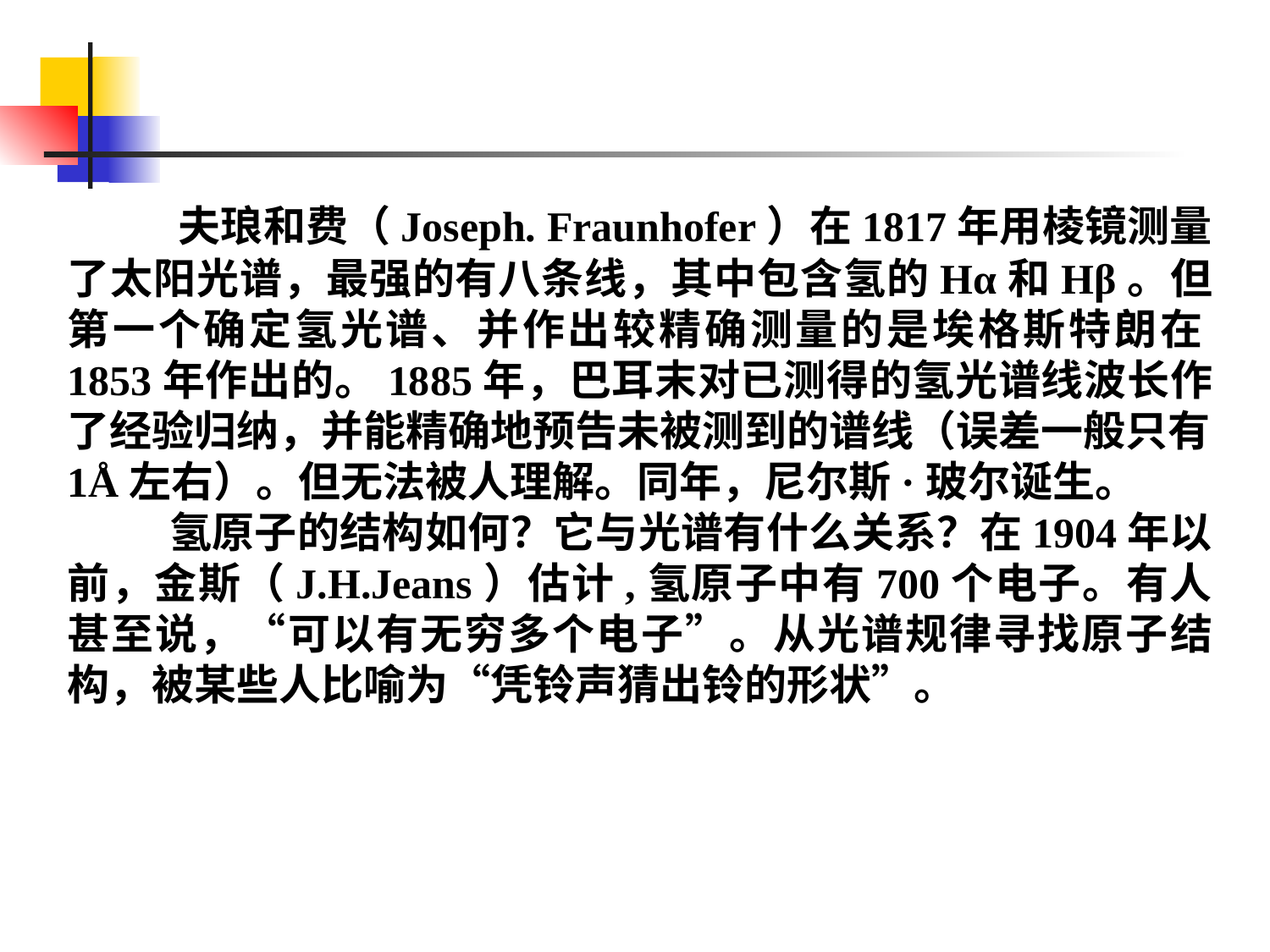

夫琅和费（Joseph. Fraunhofer）在1817年用棱镜测量了太阳光谱，最强的有八条线，其中包含氢的Hα和Hβ。但第一个确定氢光谱、并作出较精确测量的是埃格斯特朗在1853年作出的。1885年，巴耳末对已测得的氢光谱线波长作了经验归纳，并能精确地预告未被测到的谱线（误差一般只有1Å左右）。但无法被人理解。同年，尼尔斯·玻尔诞生。
     氢原子的结构如何？它与光谱有什么关系？在1904年以前，金斯（J.H.Jeans）估计,氢原子中有700个电子。有人甚至说，“可以有无穷多个电子”。从光谱规律寻找原子结构，被某些人比喻为“凭铃声猜出铃的形状”。